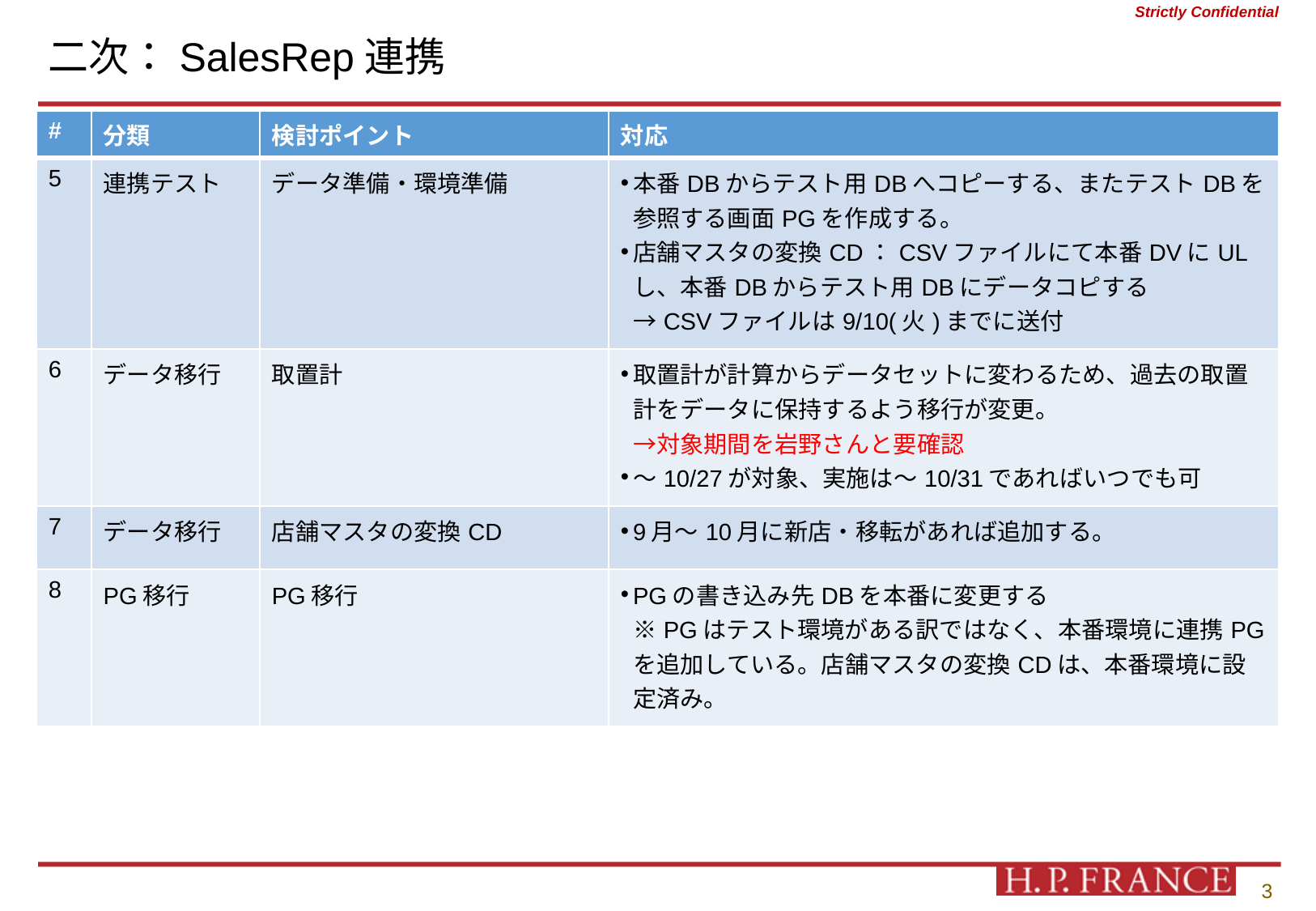

# 二次：SalesRep連携
| # | 分類 | 検討ポイント | 対応 |
| --- | --- | --- | --- |
| 5 | 連携テスト | データ準備・環境準備 | 本番DBからテスト用DBへコピーする、またテストDBを参照する画面PGを作成する。 店舗マスタの変換CD：CSVファイルにて本番DVにULし、本番DBからテスト用DBにデータコピする →CSVファイルは9/10(火)までに送付 |
| 6 | データ移行 | 取置計 | 取置計が計算からデータセットに変わるため、過去の取置計をデータに保持するよう移行が変更。 →対象期間を岩野さんと要確認 ～10/27が対象、実施は～10/31であればいつでも可 |
| 7 | データ移行 | 店舗マスタの変換CD | 9月～10月に新店・移転があれば追加する。 |
| 8 | PG移行 | PG移行 | PGの書き込み先DBを本番に変更する ※PGはテスト環境がある訳ではなく、本番環境に連携PGを追加している。店舗マスタの変換CDは、本番環境に設定済み。 |